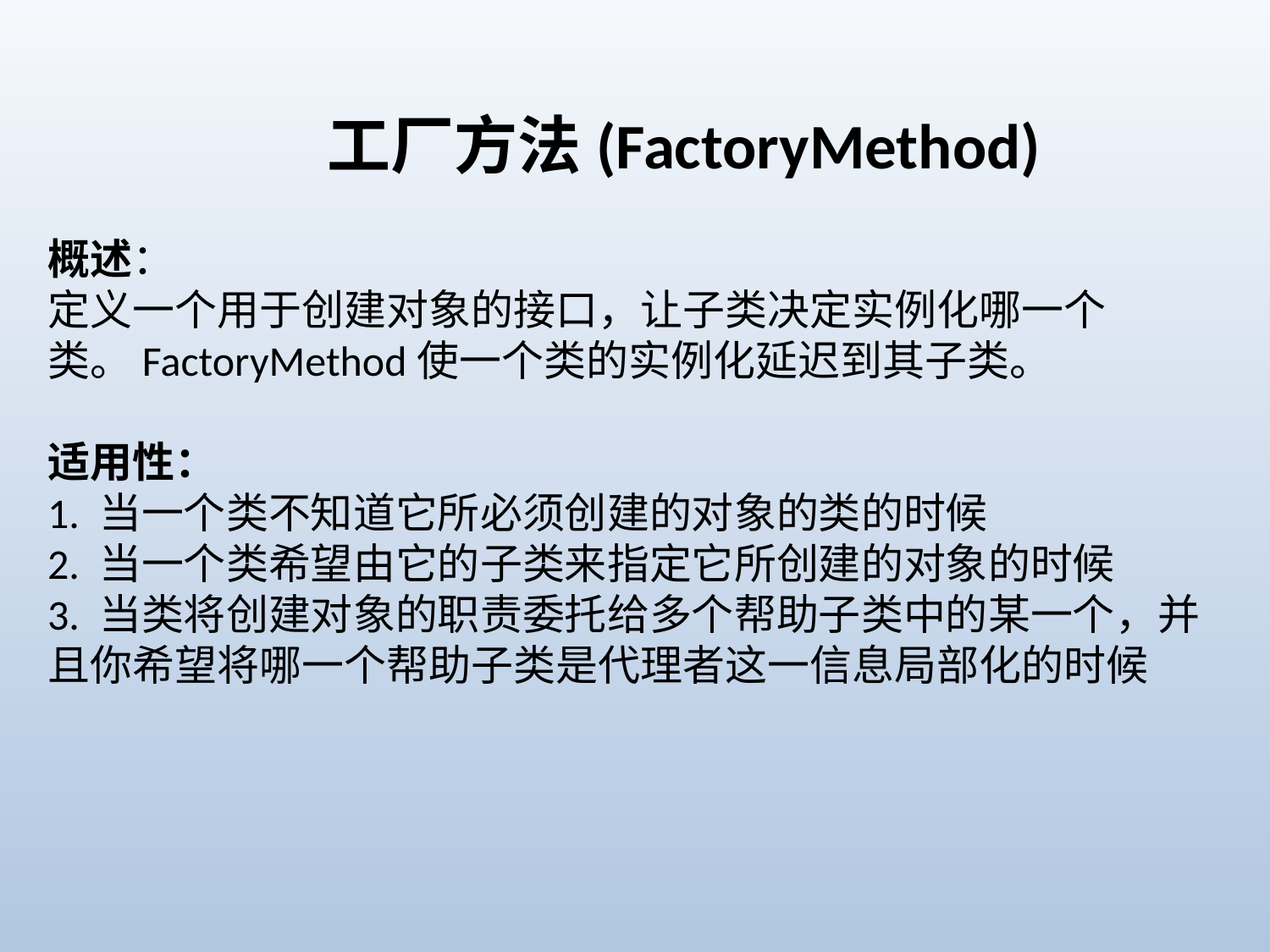

工厂方法(FactoryMethod)
概述：
定义一个用于创建对象的接口，让子类决定实例化哪一个类。FactoryMethod使一个类的实例化延迟到其子类。

适用性：
1. 当一个类不知道它所必须创建的对象的类的时候
2. 当一个类希望由它的子类来指定它所创建的对象的时候
3. 当类将创建对象的职责委托给多个帮助子类中的某一个，并且你希望将哪一个帮助子类是代理者这一信息局部化的时候